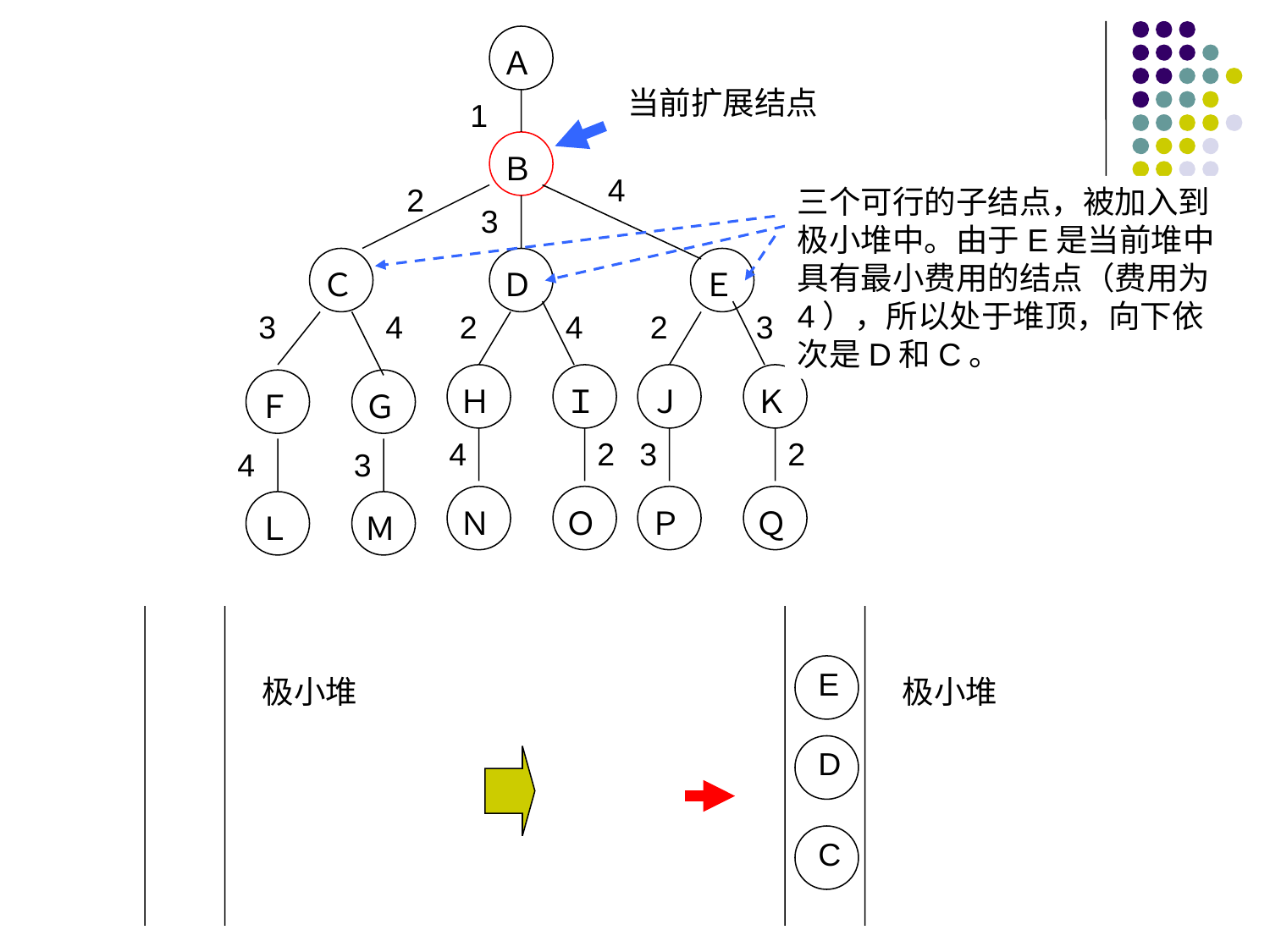

Ａ
当前扩展结点
1

Ｂ
4
2
三个可行的子结点，被加入到极小堆中。由于E是当前堆中具有最小费用的结点（费用为4），所以处于堆顶，向下依次是D和C。

3

Ｃ
Ｄ
Ｅ
3
4
2

4
2

3

Ｈ

Ｉ

Ｊ

Ｇ
Ｋ
Ｆ
4

2
3

2
4

3

Ｎ

Ｏ

Ｐ

Ｑ

Ｌ

Ｍ

E
极小堆

D

C
极小堆